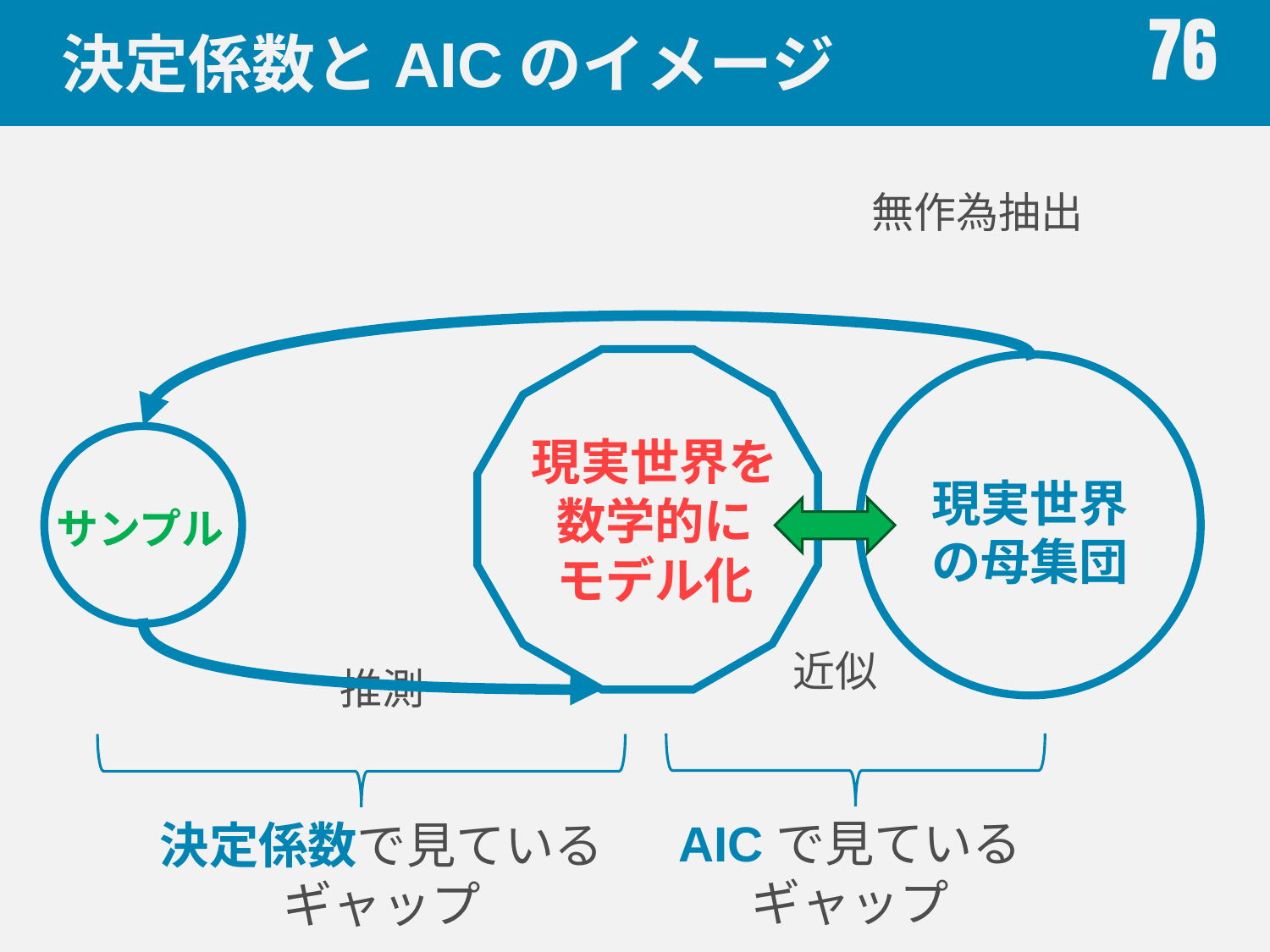

# 決定係数とAICのイメージ
76
無作為抽出

現実世界を
数学的に
モデル化

現実世界の母集団
サンプル

近似
推測
AICで見ている
ギャップ
決定係数で見ているギャップ